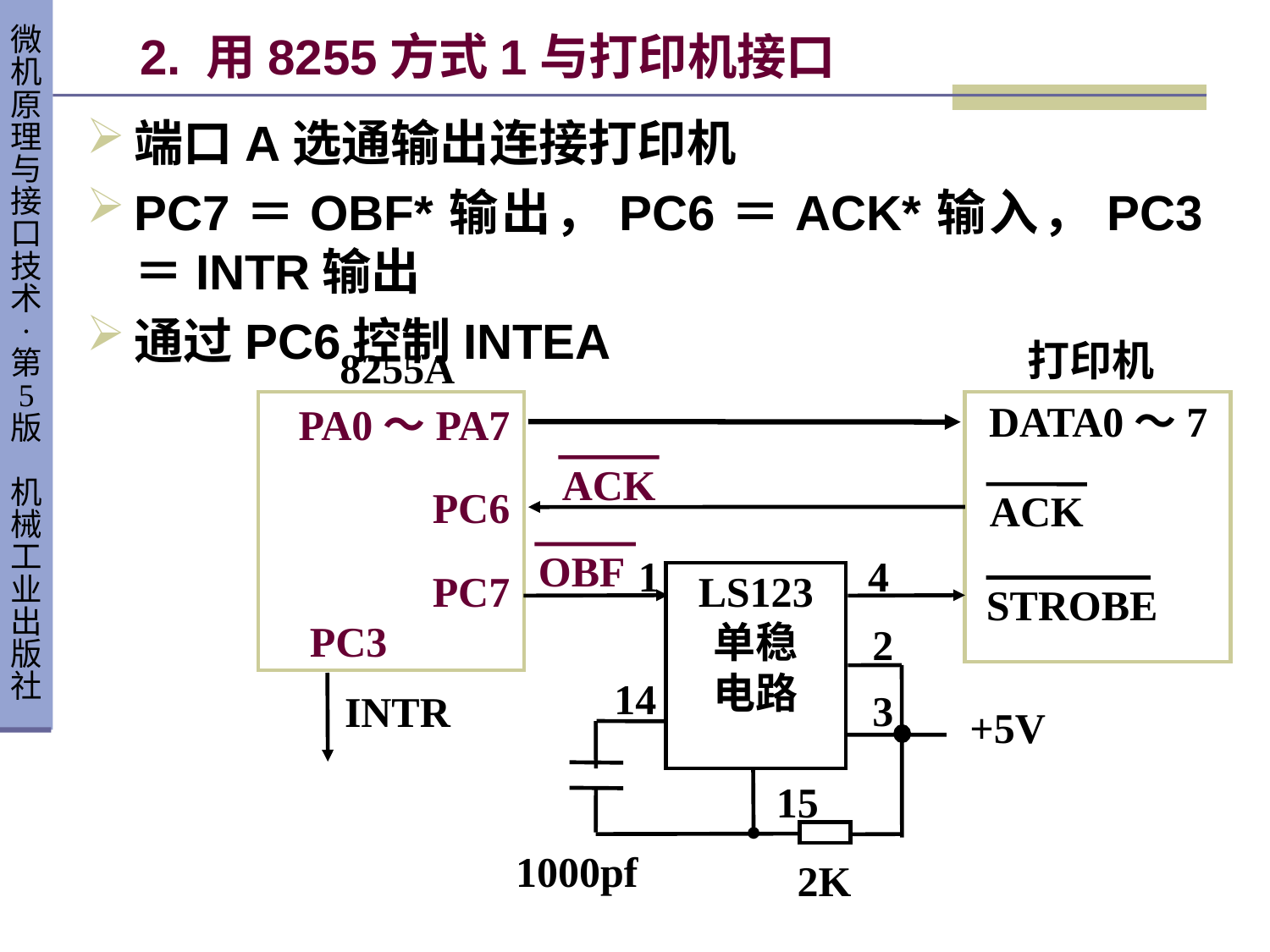

# 2. 用8255方式1与打印机接口
端口A选通输出连接打印机
PC7＝OBF*输出，PC6＝ACK*输入，PC3＝INTR输出
通过PC6控制INTEA
打印机
8255A

DATA0～7
PA0～PA7

ACK

PC6
ACK

OBF

1
4
LS123
单稳
电路
PC7
STROBE

PC3
2

14

3
INTR
+5V

15

1000pf
2K